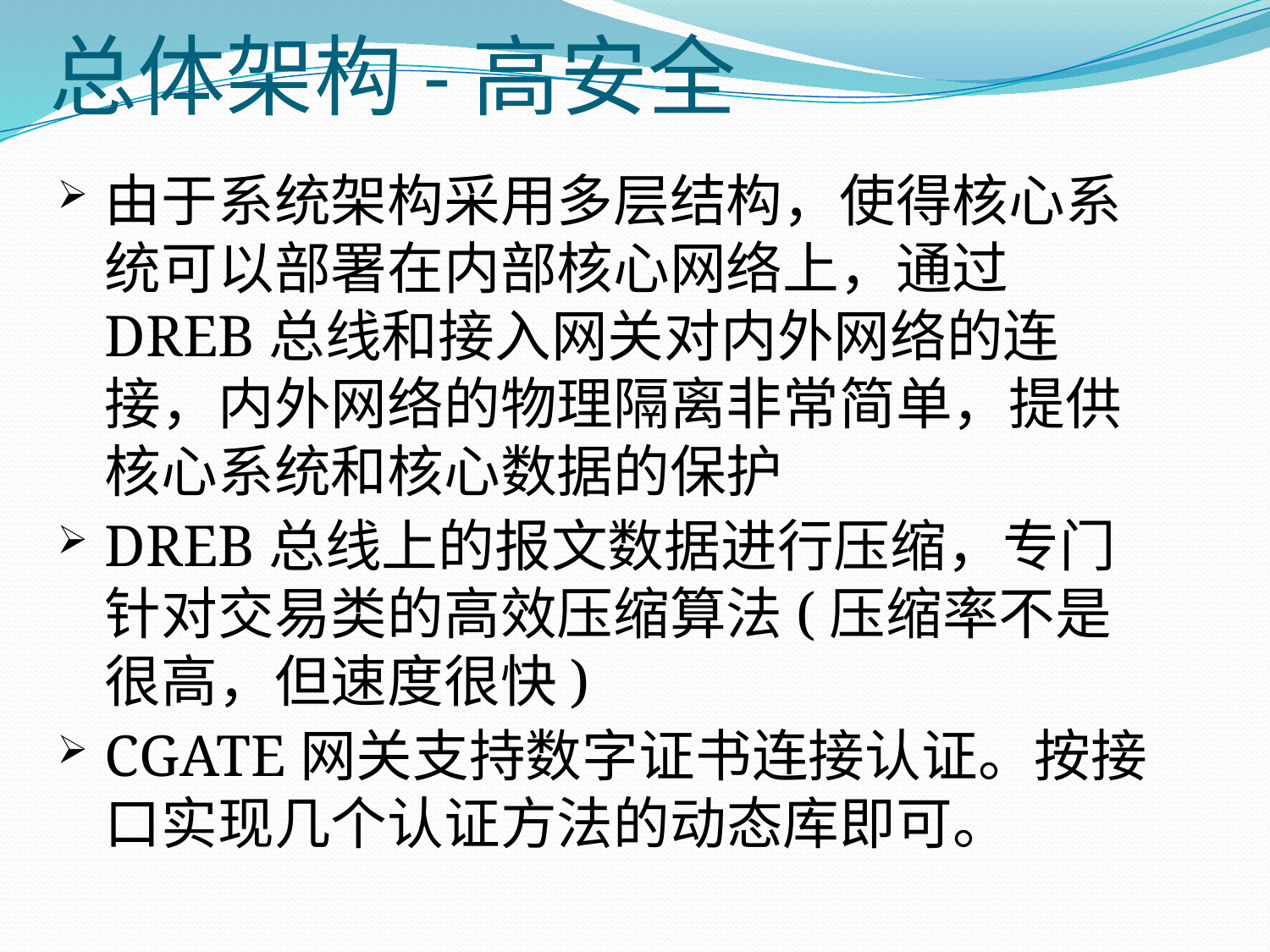

# 总体架构-高安全
由于系统架构采用多层结构，使得核心系统可以部署在内部核心网络上，通过DREB总线和接入网关对内外网络的连接，内外网络的物理隔离非常简单，提供核心系统和核心数据的保护
DREB总线上的报文数据进行压缩，专门针对交易类的高效压缩算法(压缩率不是很高，但速度很快)
CGATE网关支持数字证书连接认证。按接口实现几个认证方法的动态库即可。